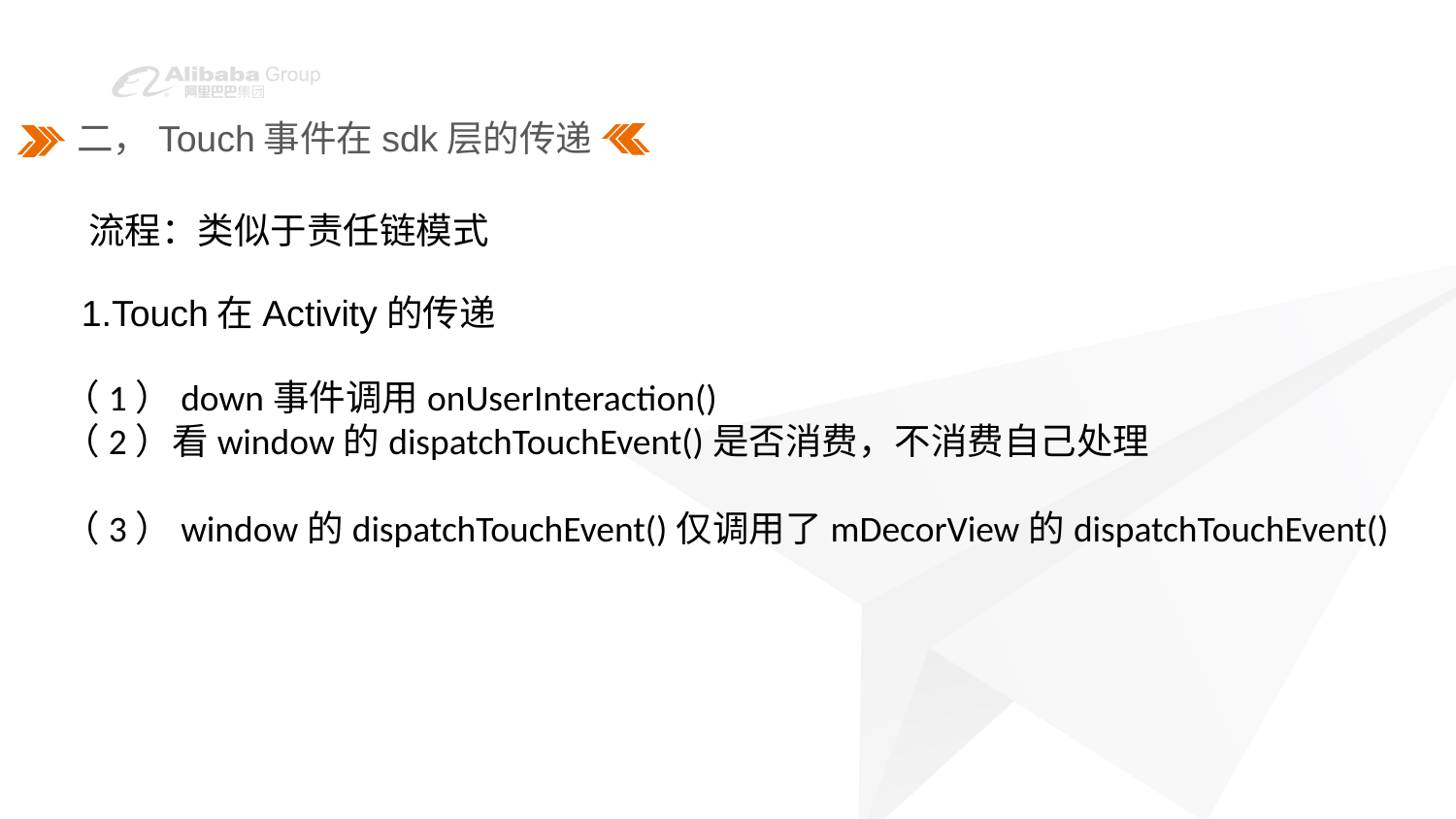

二，Touch事件在sdk层的传递

流程：类似于责任链模式
1.Touch在Activity的传递
（1）down事件调用onUserInteraction()
（2）看window的dispatchTouchEvent()是否消费，不消费自己处理

（3）window的dispatchTouchEvent()仅调用了mDecorView的dispatchTouchEvent()